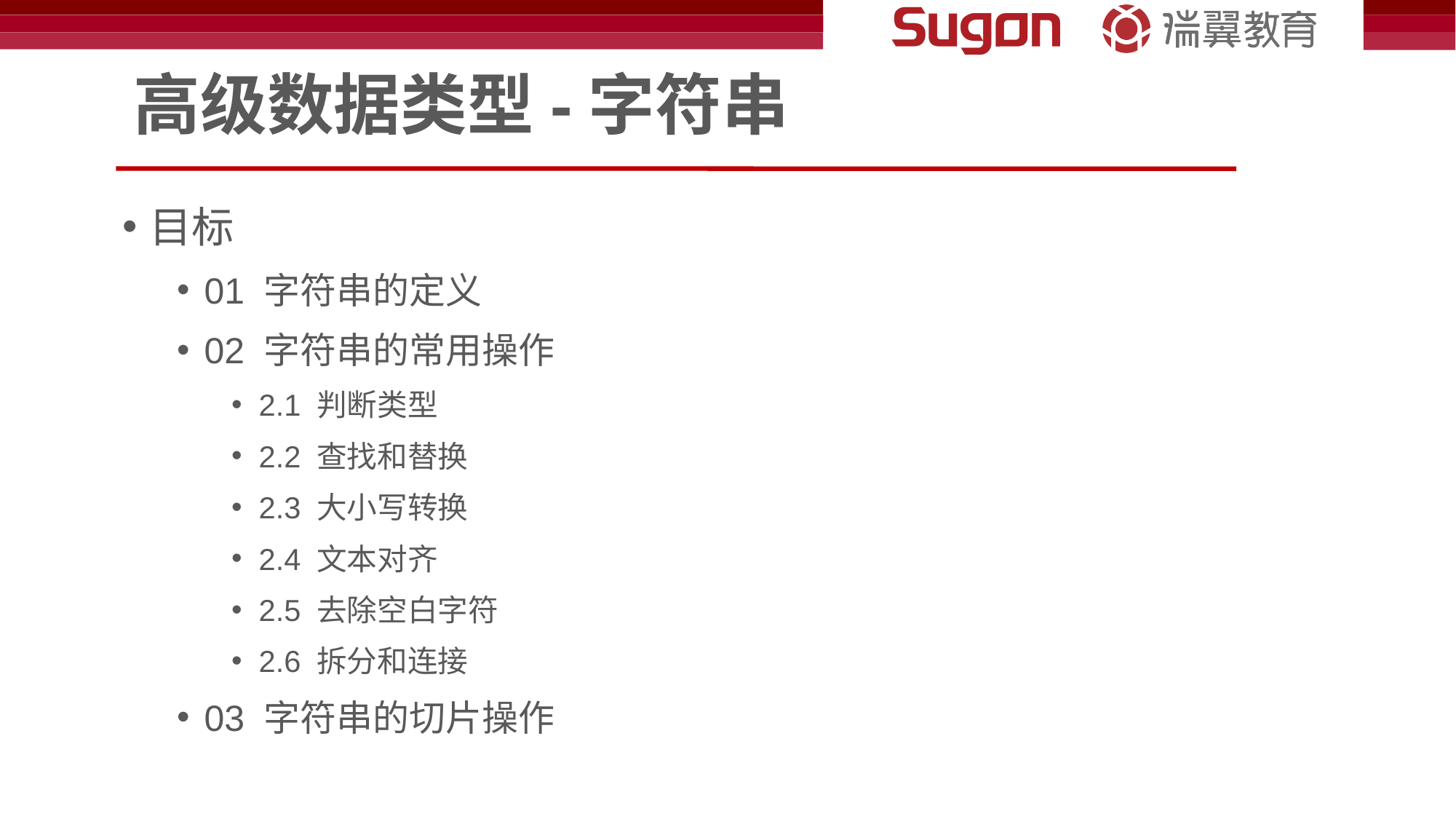

# 高级数据类型-字符串
目标
01 字符串的定义
02 字符串的常用操作
2.1 判断类型
2.2 查找和替换
2.3 大小写转换
2.4 文本对齐
2.5 去除空白字符
2.6 拆分和连接
03 字符串的切片操作